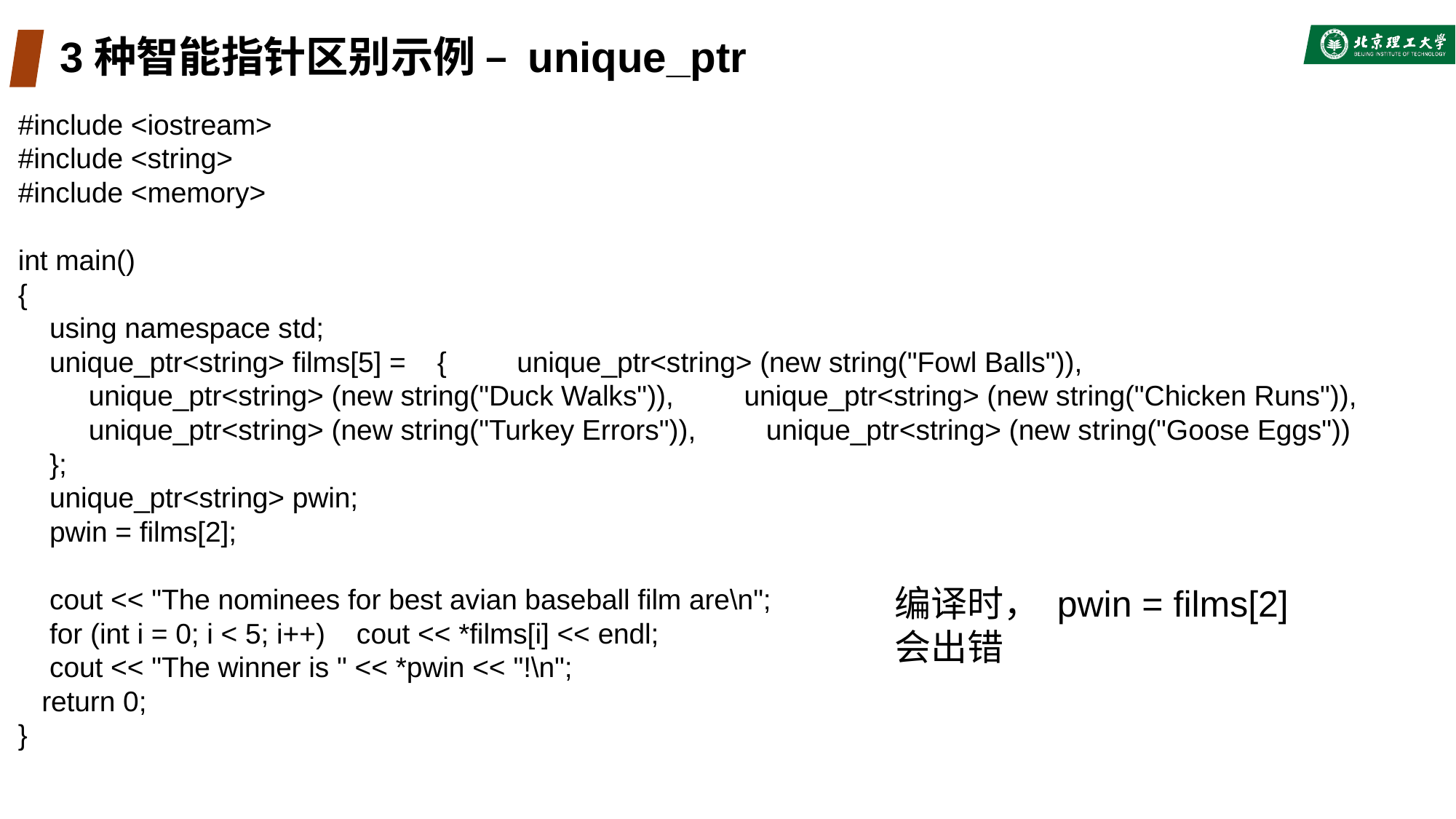

# 3种智能指针区别示例 – unique_ptr
#include <iostream>
#include <string>
#include <memory>

int main()
{
    using namespace std;
    unique_ptr<string> films[5] =    {         unique_ptr<string> (new string("Fowl Balls")),
         unique_ptr<string> (new string("Duck Walks")),         unique_ptr<string> (new string("Chicken Runs")),
         unique_ptr<string> (new string("Turkey Errors")),         unique_ptr<string> (new string("Goose Eggs"))
    };
    unique_ptr<string> pwin;
    pwin = films[2];

    cout << "The nominees for best avian baseball film are\n";
    for (int i = 0; i < 5; i++)    cout << *films[i] << endl;
    cout << "The winner is " << *pwin << "!\n";
   return 0;
}
编译时， pwin = films[2]会出错